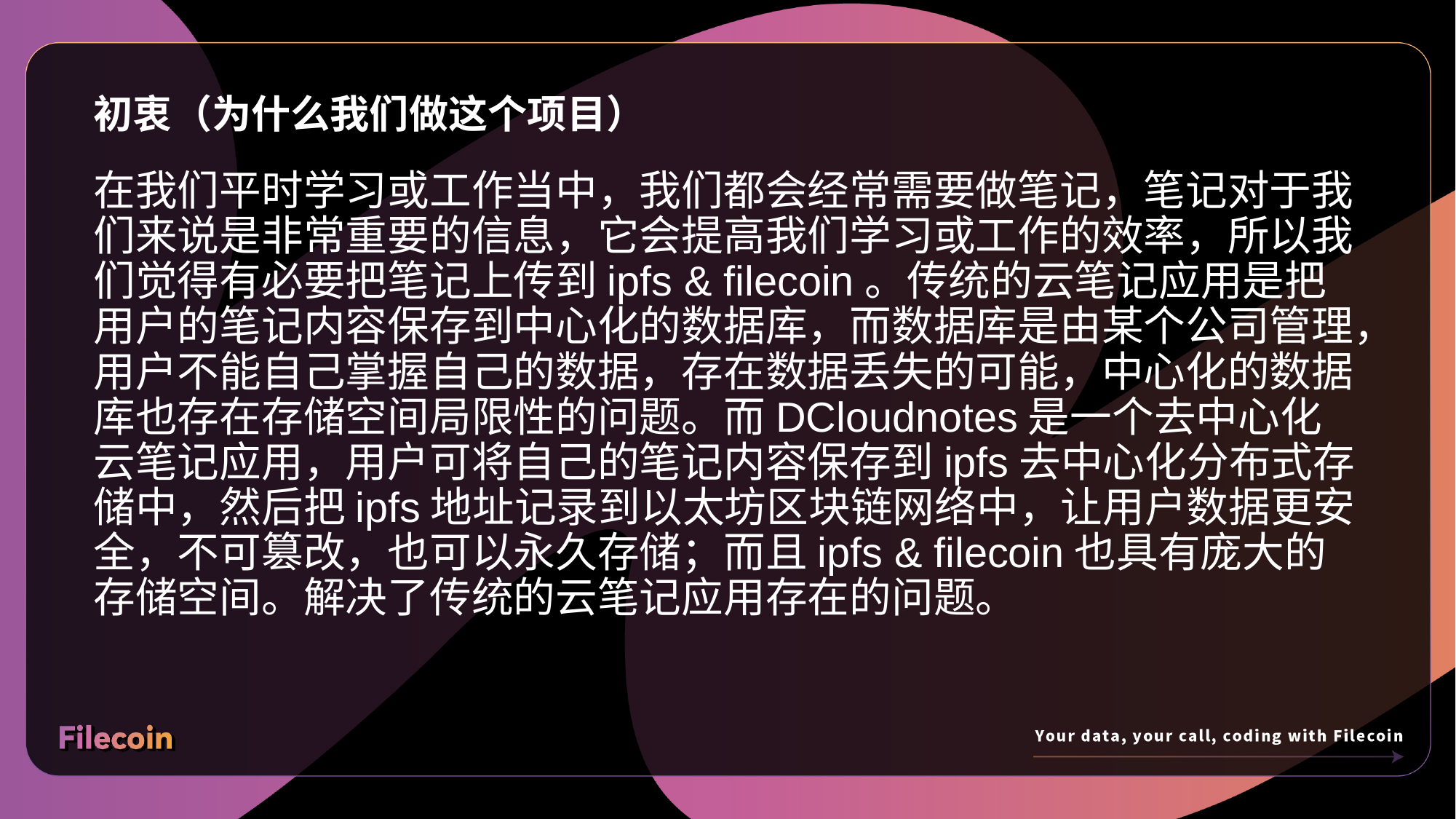

# 初衷（为什么我们做这个项目）
在我们平时学习或工作当中，我们都会经常需要做笔记，笔记对于我们来说是非常重要的信息，它会提高我们学习或工作的效率，所以我们觉得有必要把笔记上传到ipfs & filecoin。传统的云笔记应用是把用户的笔记内容保存到中心化的数据库，而数据库是由某个公司管理，用户不能自己掌握自己的数据，存在数据丢失的可能，中心化的数据库也存在存储空间局限性的问题。而DCloudnotes是一个去中心化云笔记应用，用户可将自己的笔记内容保存到ipfs去中心化分布式存储中，然后把ipfs地址记录到以太坊区块链网络中，让用户数据更安全，不可篡改，也可以永久存储；而且ipfs & filecoin也具有庞大的存储空间。解决了传统的云笔记应用存在的问题。